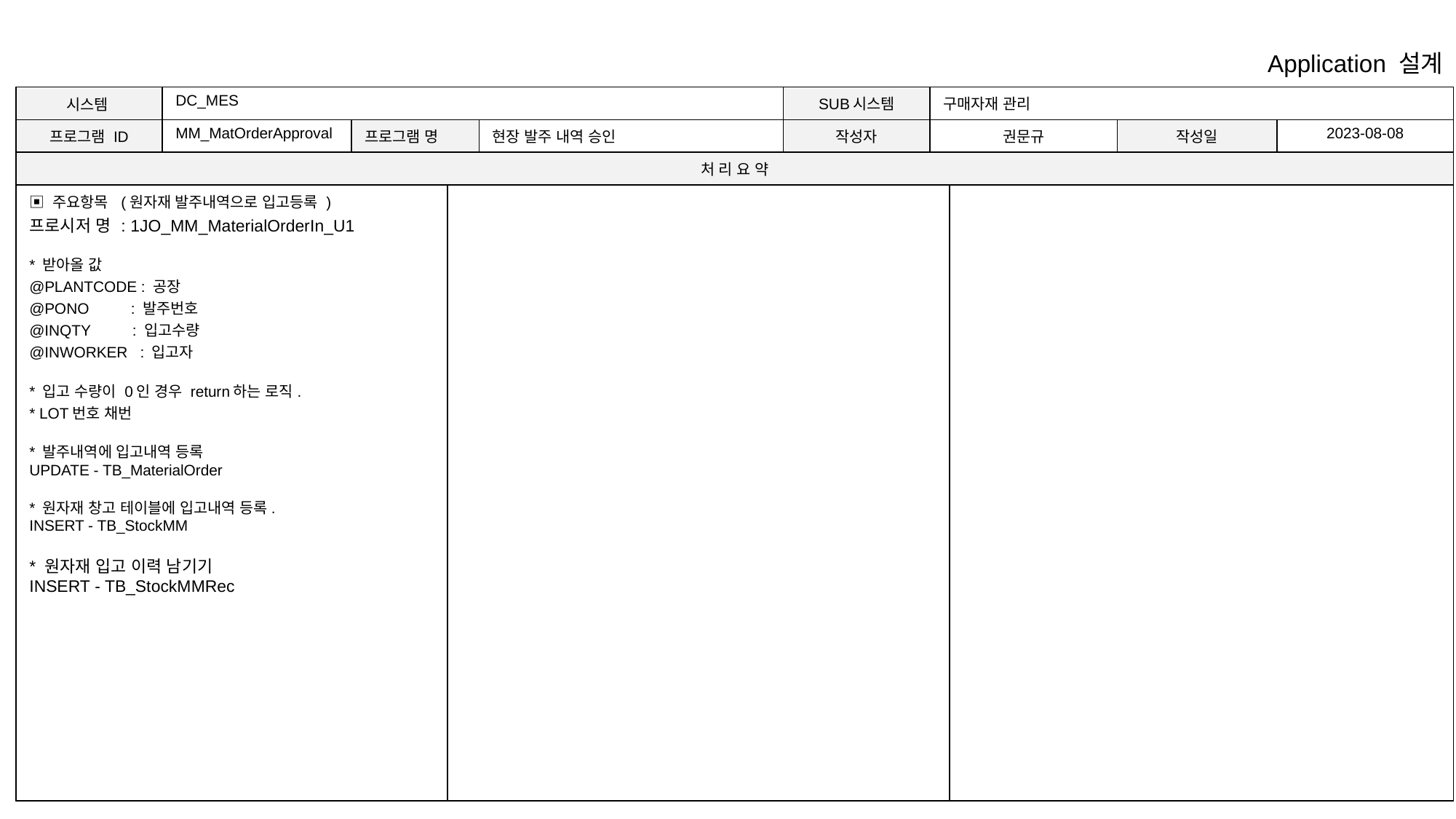

Application 설계
| 시스템 | DC\_MES |  |  |  | SUB시스템 | 구매자재 관리 |  |  |  |
| --- | --- | --- | --- | --- | --- | --- | --- | --- | --- |
| 프로그램 ID | MM\_MatOrderApproval | 프로그램 명 |  | 현장 발주 내역 승인 | 작성자 | 권문규 |  | 작성일 | 2023-08-08 |
| 처 리 요 약 |  |  |  |  |  |  |  |  |  |
| ▣ 주요항목 (원자재 발주내역으로 입고등록 ) 프로시저 명 : 1JO\_MM\_MaterialOrderIn\_U1 \* 받아올 값 @PLANTCODE : 공장 @PONO : 발주번호 @INQTY : 입고수량 @INWORKER : 입고자 \* 입고 수량이 0인 경우 return하는 로직. \* LOT번호 채번 \* 발주내역에 입고내역 등록 UPDATE - TB\_MaterialOrder \* 원자재 창고 테이블에 입고내역 등록. INSERT - TB\_StockMM \* 원자재 입고 이력 남기기 INSERT - TB\_StockMMRec |  |  |  |  |  |  |  |  |  |